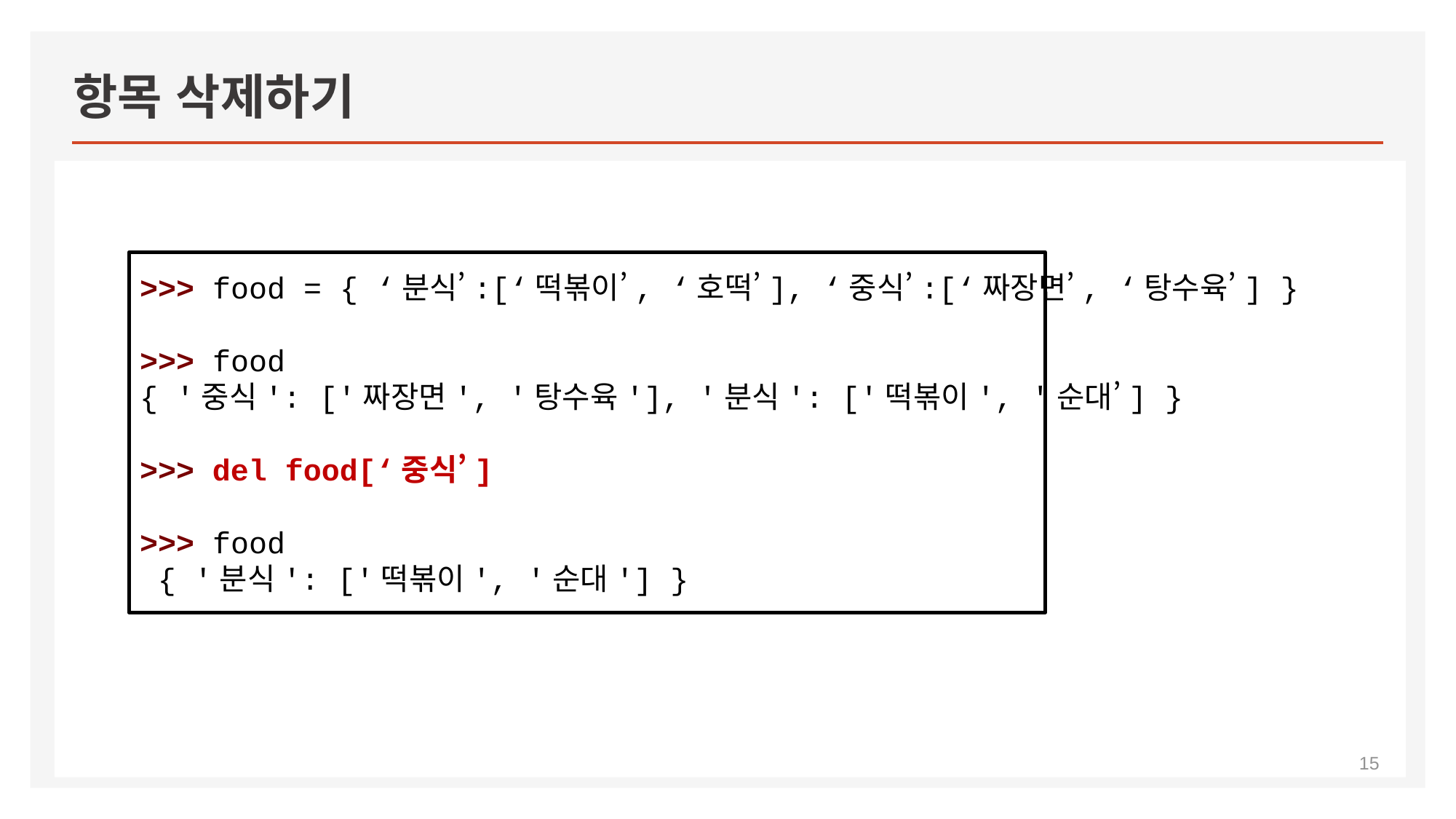

# 항목 삭제하기
>>> food = { ‘분식’:[‘떡볶이’, ‘호떡’], ‘중식’:[‘짜장면’, ‘탕수육’] }

>>> food
{ '중식': ['짜장면', '탕수육'], '분식': ['떡볶이', '순대’] }

>>> del food[‘중식’]

>>> food
 { '분식': ['떡볶이', '순대'] }
15